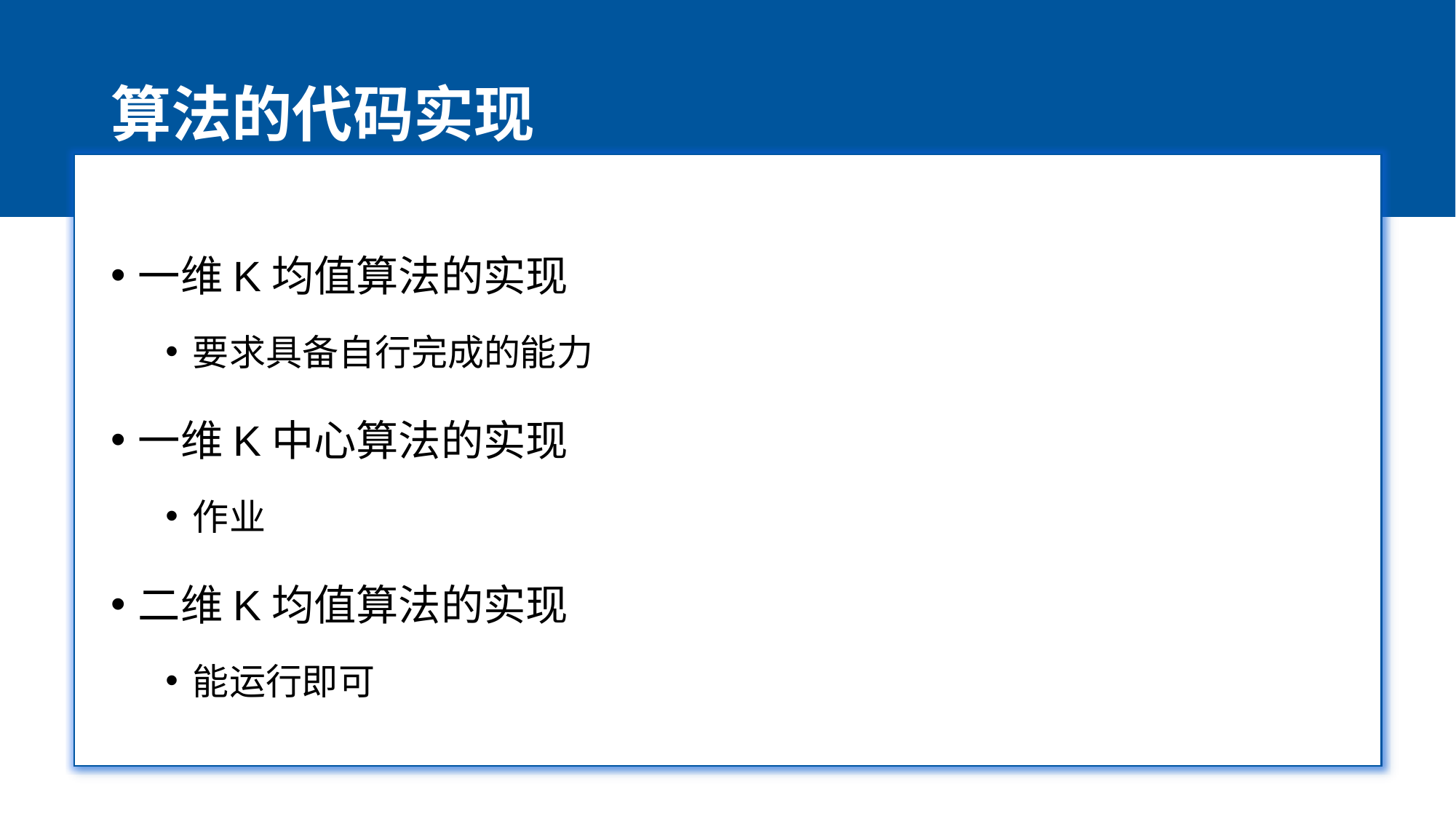

# 算法的代码实现
一维K均值算法的实现
要求具备自行完成的能力
一维K中心算法的实现
作业
二维K均值算法的实现
能运行即可